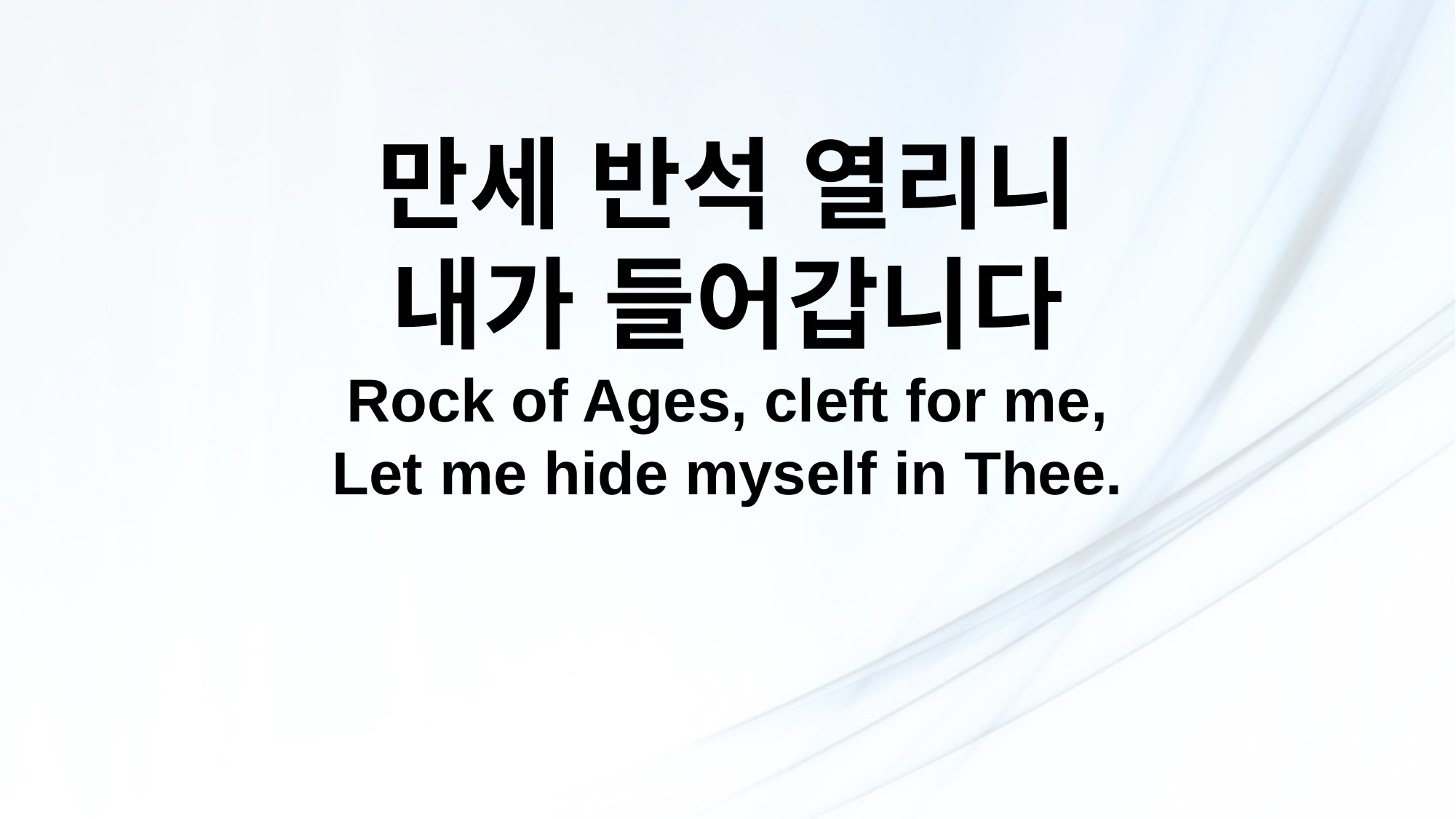

만세 반석 열리니
내가 들어갑니다
Rock of Ages, cleft for me,
Let me hide myself in Thee.